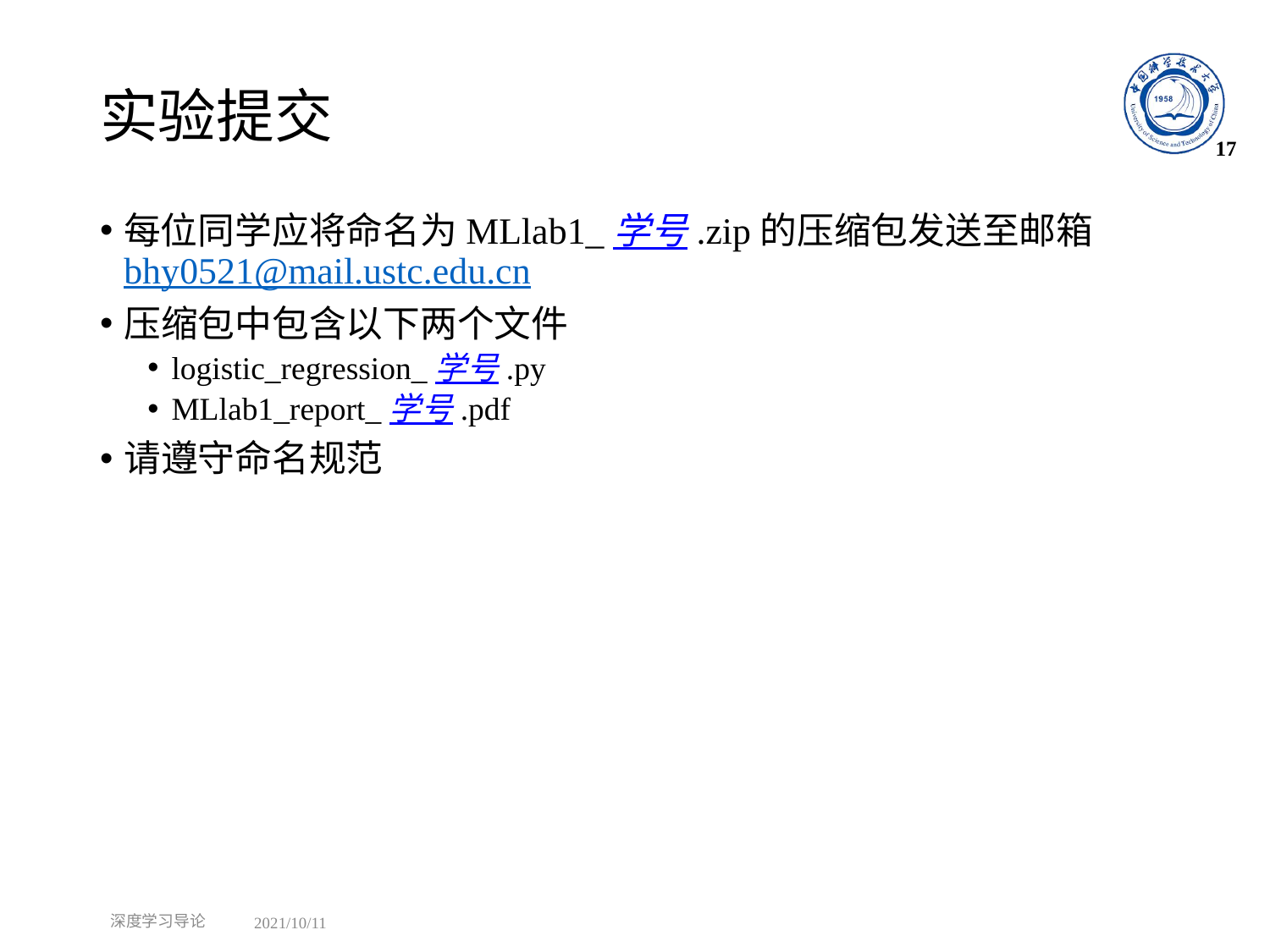

# 实验提交
17
每位同学应将命名为MLlab1_学号.zip的压缩包发送至邮箱  bhy0521@mail.ustc.edu.cn
压缩包中包含以下两个文件
logistic_regression_学号.py
MLlab1_report_学号.pdf
请遵守命名规范
深度学习导论
2021/10/11